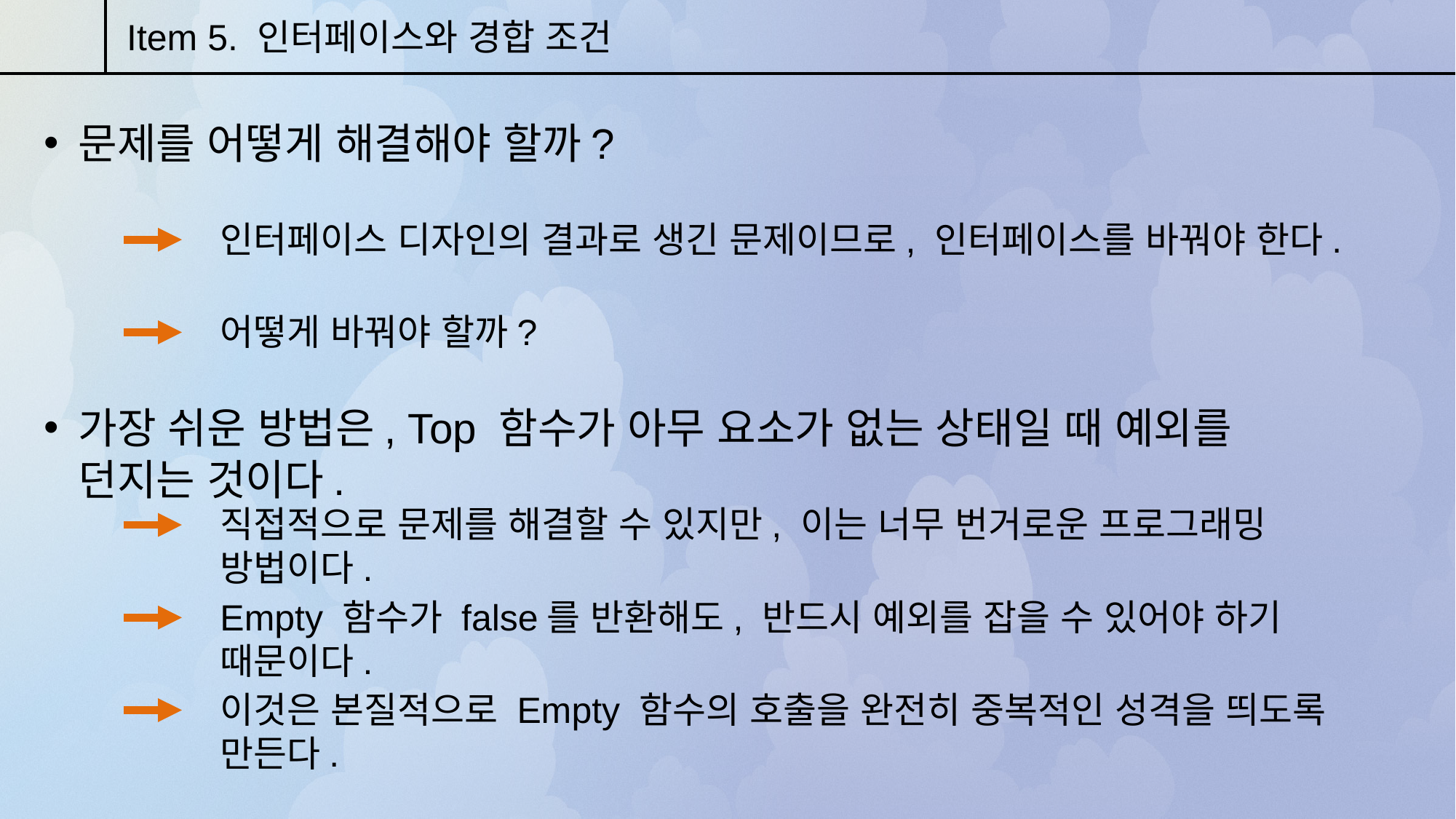

Item 5. 인터페이스와 경합 조건
문제를 어떻게 해결해야 할까?
인터페이스 디자인의 결과로 생긴 문제이므로, 인터페이스를 바꿔야 한다.
어떻게 바꿔야 할까?
가장 쉬운 방법은, Top 함수가 아무 요소가 없는 상태일 때 예외를 던지는 것이다.
직접적으로 문제를 해결할 수 있지만, 이는 너무 번거로운 프로그래밍 방법이다.
Empty 함수가 false를 반환해도, 반드시 예외를 잡을 수 있어야 하기 때문이다.
이것은 본질적으로 Empty 함수의 호출을 완전히 중복적인 성격을 띄도록 만든다.